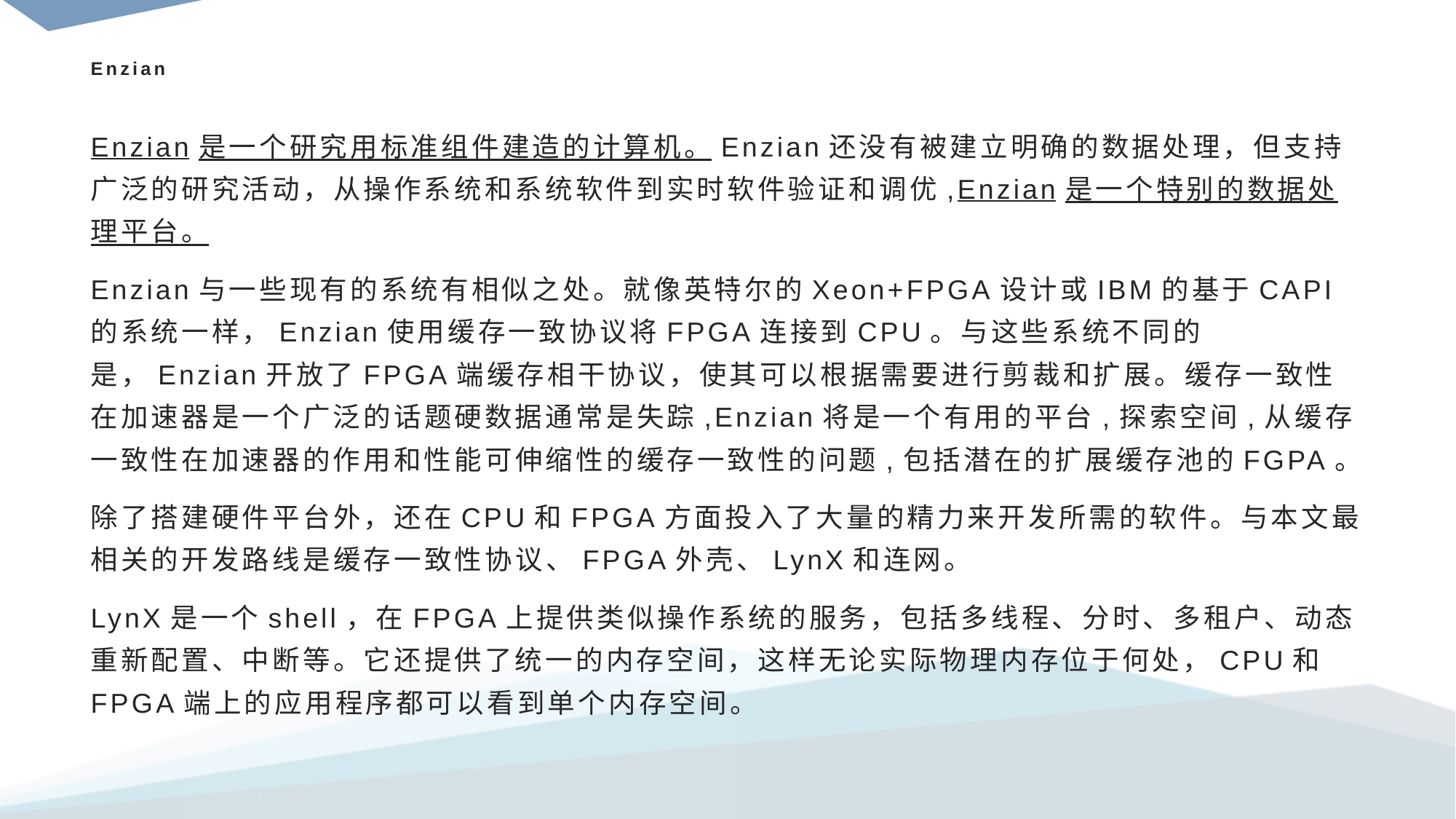

# Enzian
Enzian是一个研究用标准组件建造的计算机。Enzian还没有被建立明确的数据处理，但支持广泛的研究活动，从操作系统和系统软件到实时软件验证和调优,Enzian是一个特别的数据处理平台。
Enzian与一些现有的系统有相似之处。就像英特尔的Xeon+FPGA设计或IBM的基于CAPI的系统一样，Enzian使用缓存一致协议将FPGA连接到CPU。与这些系统不同的是，Enzian开放了FPGA端缓存相干协议，使其可以根据需要进行剪裁和扩展。缓存一致性在加速器是一个广泛的话题硬数据通常是失踪,Enzian将是一个有用的平台,探索空间,从缓存一致性在加速器的作用和性能可伸缩性的缓存一致性的问题,包括潜在的扩展缓存池的FGPA。
除了搭建硬件平台外，还在CPU和FPGA方面投入了大量的精力来开发所需的软件。与本文最相关的开发路线是缓存一致性协议、FPGA外壳、LynX和连网。
LynX是一个shell，在FPGA上提供类似操作系统的服务，包括多线程、分时、多租户、动态重新配置、中断等。它还提供了统一的内存空间，这样无论实际物理内存位于何处，CPU和FPGA端上的应用程序都可以看到单个内存空间。